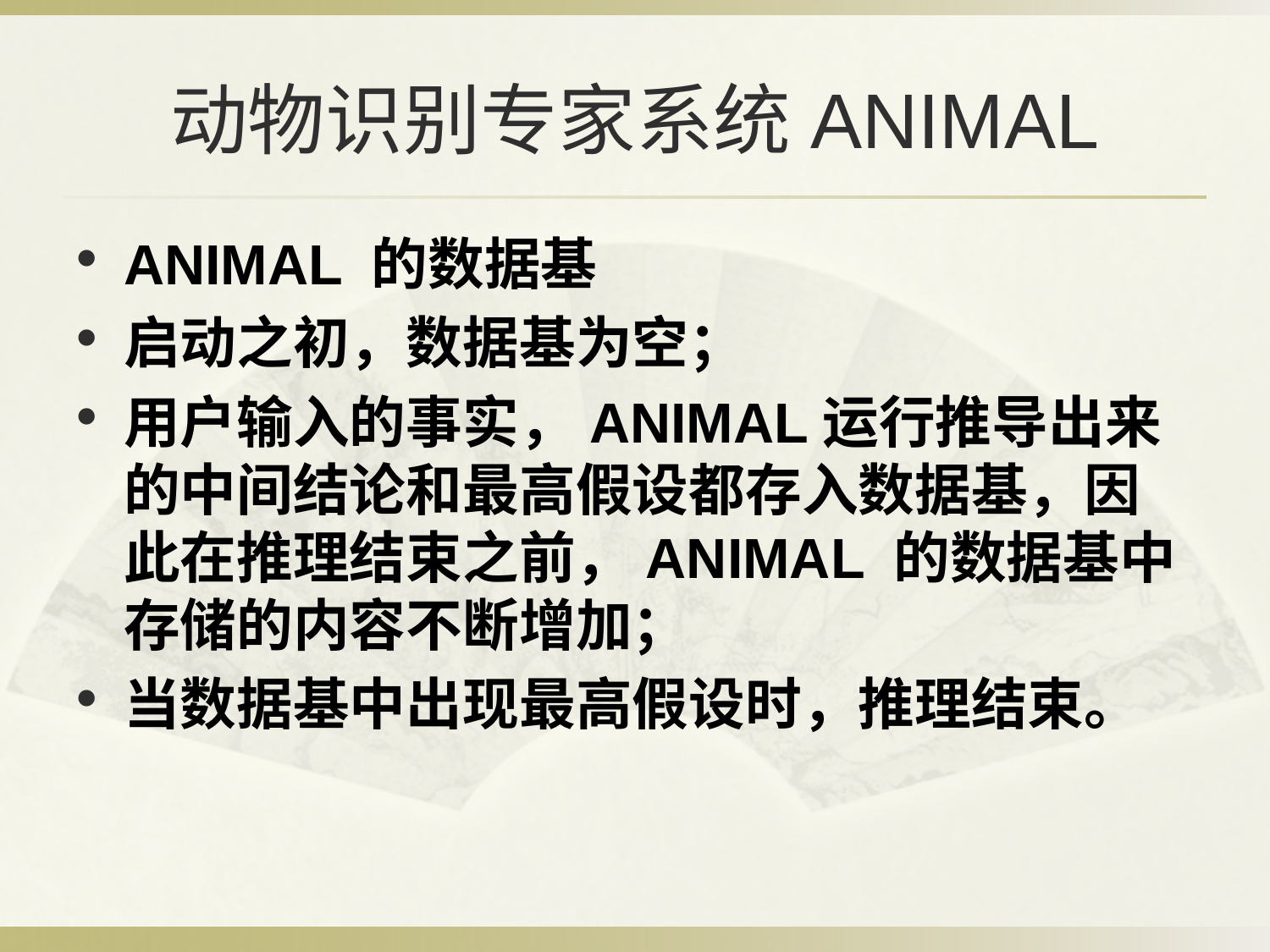

# 动物识别专家系统ANIMAL
ANIMAL 的数据基
启动之初，数据基为空；
用户输入的事实，ANIMAL运行推导出来的中间结论和最高假设都存入数据基，因此在推理结束之前，ANIMAL 的数据基中存储的内容不断增加；
当数据基中出现最高假设时，推理结束。

21